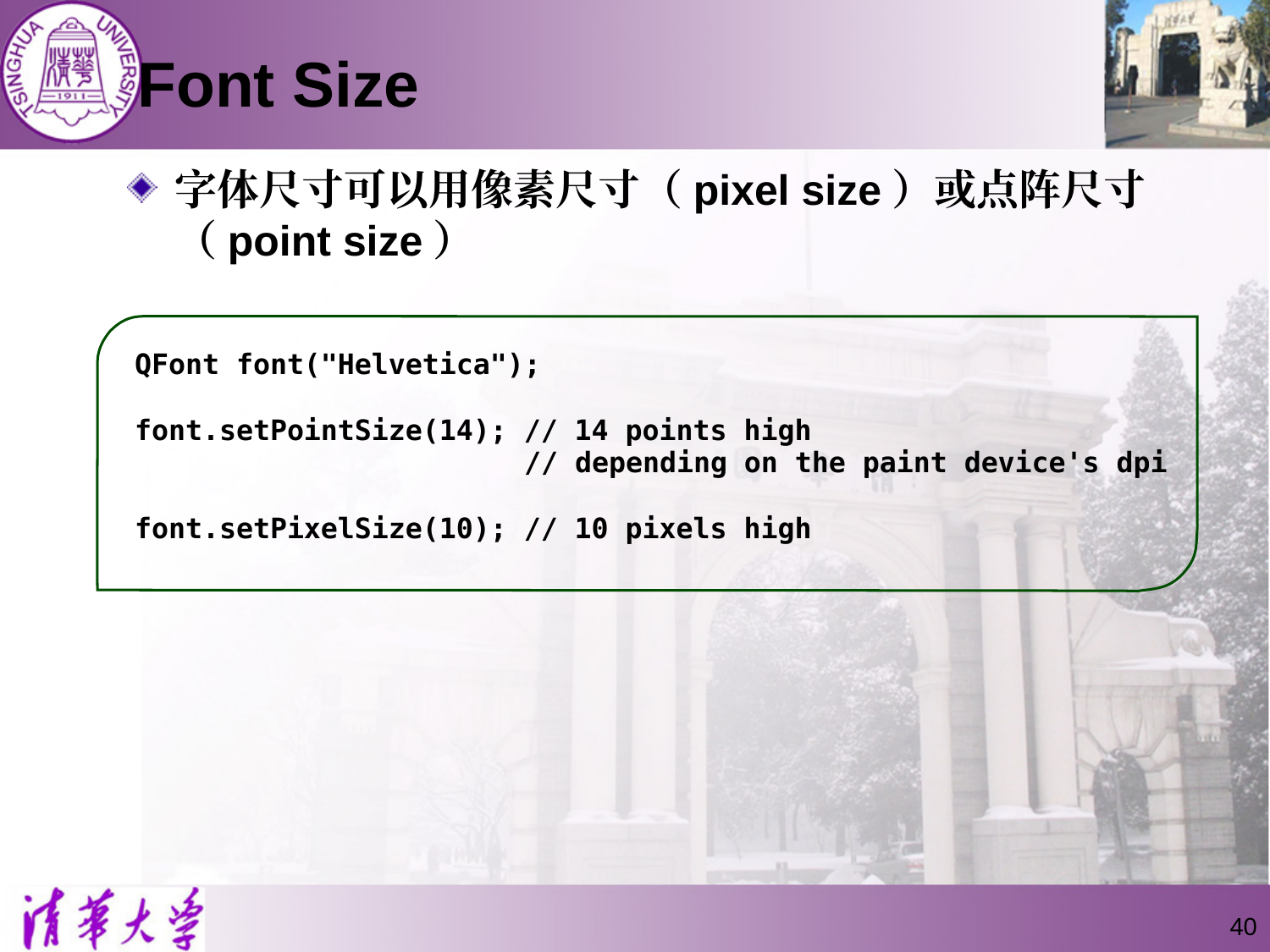

# Font Size
字体尺寸可以用像素尺寸（pixel size）或点阵尺寸（point size）

QFont font("Helvetica");

font.setPointSize(14); // 14 points high
                       // depending on the paint device's dpi

font.setPixelSize(10); // 10 pixels high
40